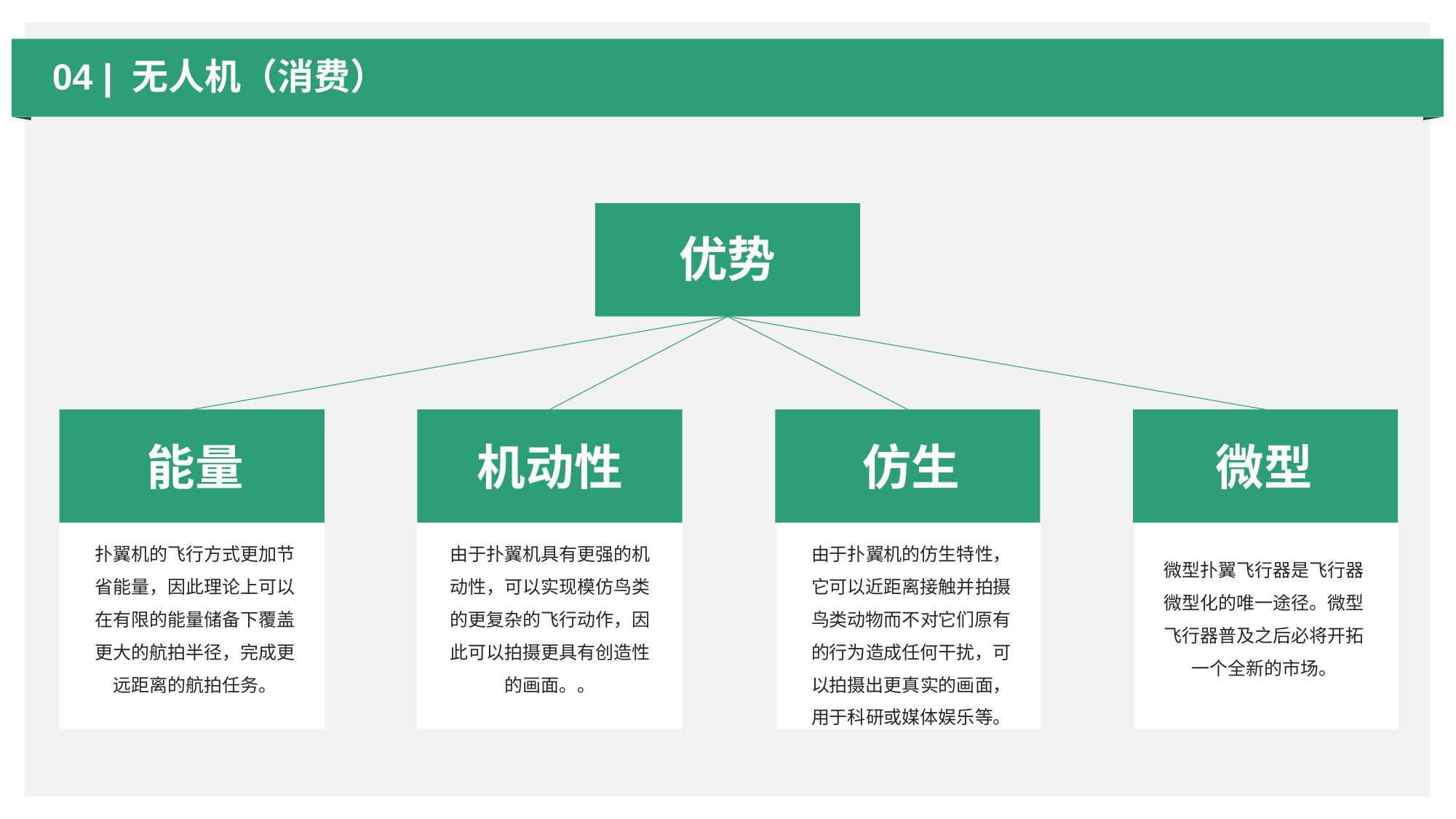

04 | 无人机（消费）

优势

能量

扑翼机的飞行方式更加节省能量，因此理论上可以在有限的能量储备下覆盖更大的航拍半径，完成更远距离的航拍任务。

机动性

由于扑翼机具有更强的机动性，可以实现模仿鸟类的更复杂的飞行动作，因此可以拍摄更具有创造性的画面。。

仿生

由于扑翼机的仿生特性，它可以近距离接触并拍摄鸟类动物而不对它们原有的行为造成任何干扰，可以拍摄出更真实的画面，用于科研或媒体娱乐等。

微型

微型扑翼飞行器是飞行器微型化的唯一途径。微型飞行器普及之后必将开拓一个全新的市场。